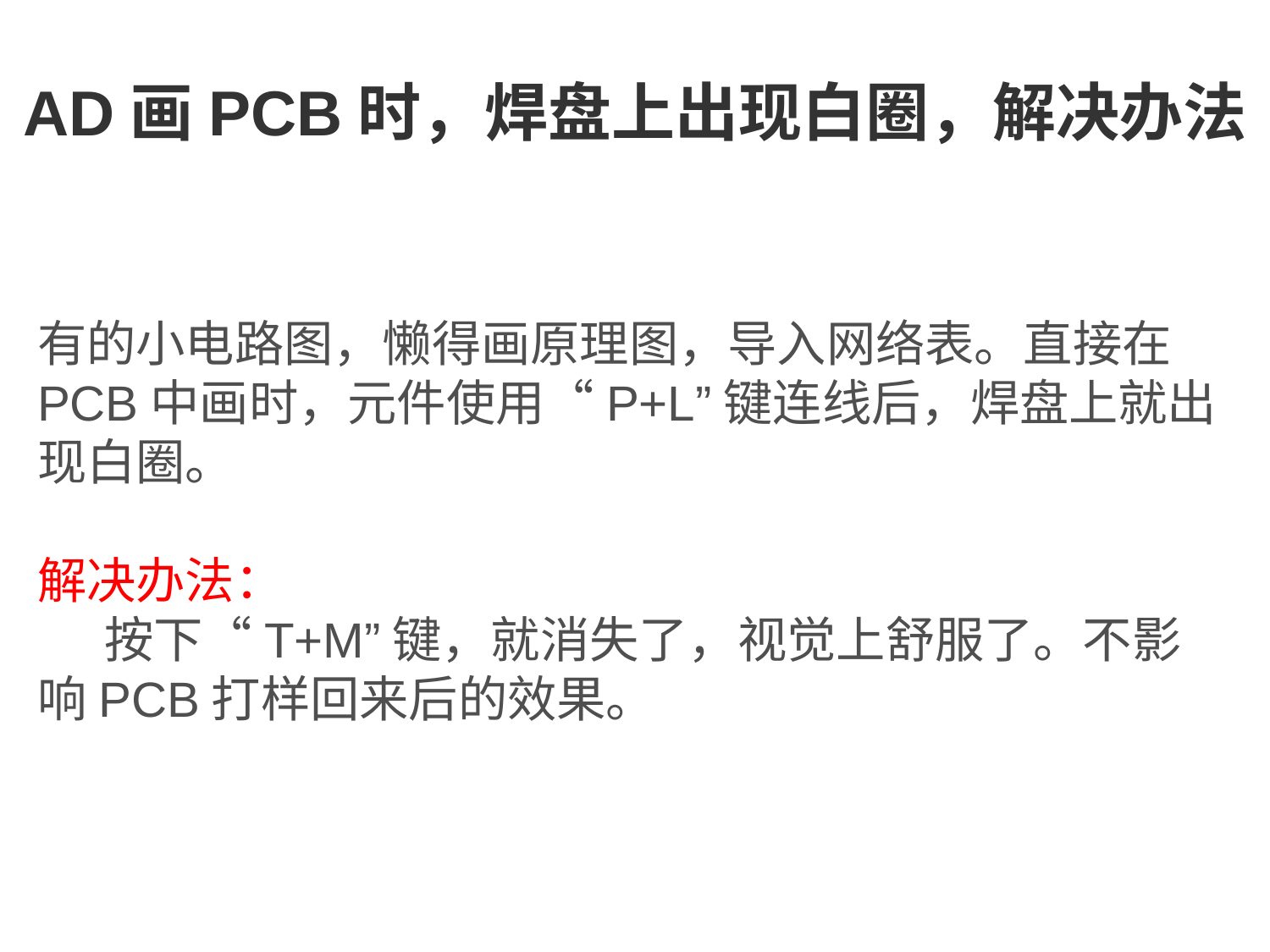

AD画PCB时，焊盘上出现白圈，解决办法
有的小电路图，懒得画原理图，导入网络表。直接在PCB中画时，元件使用“P+L”键连线后，焊盘上就出现白圈。

解决办法：
     按下“T+M”键，就消失了，视觉上舒服了。不影响PCB打样回来后的效果。